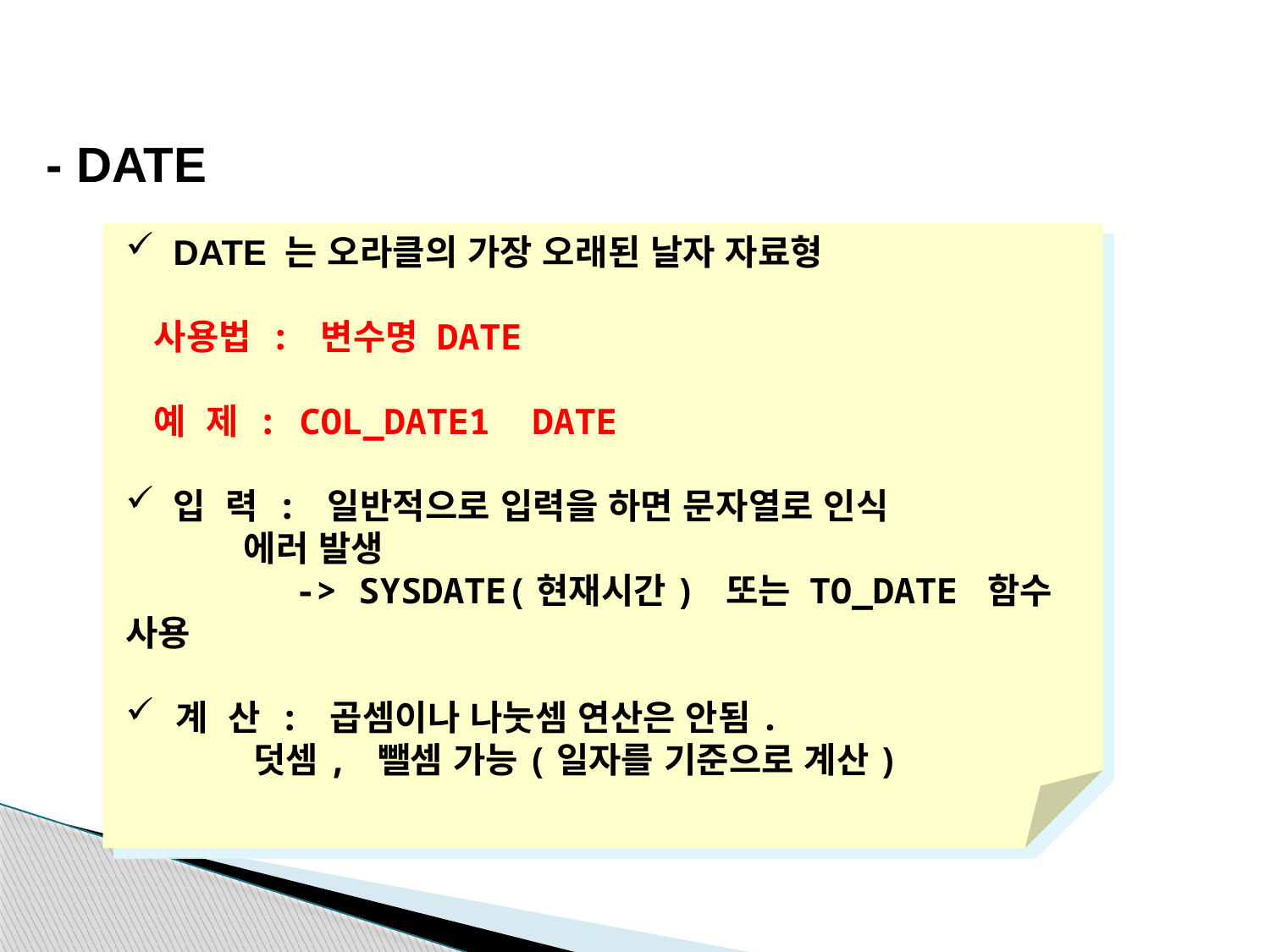

- DATE
DATE 는 오라클의 가장 오래된 날자 자료형

  사용법 : 변수명 DATE

  예  제 : COL_DATE1  DATE

입  력 : 일반적으로 입력을 하면 문자열로 인식
           에러 발생
        -> SYSDATE(현재시간) 또는 TO_DATE 함수 사용

계  산 : 곱셈이나 나눗셈 연산은 안됨.
            덧셈, 뺄셈 가능(일자를 기준으로 계산)